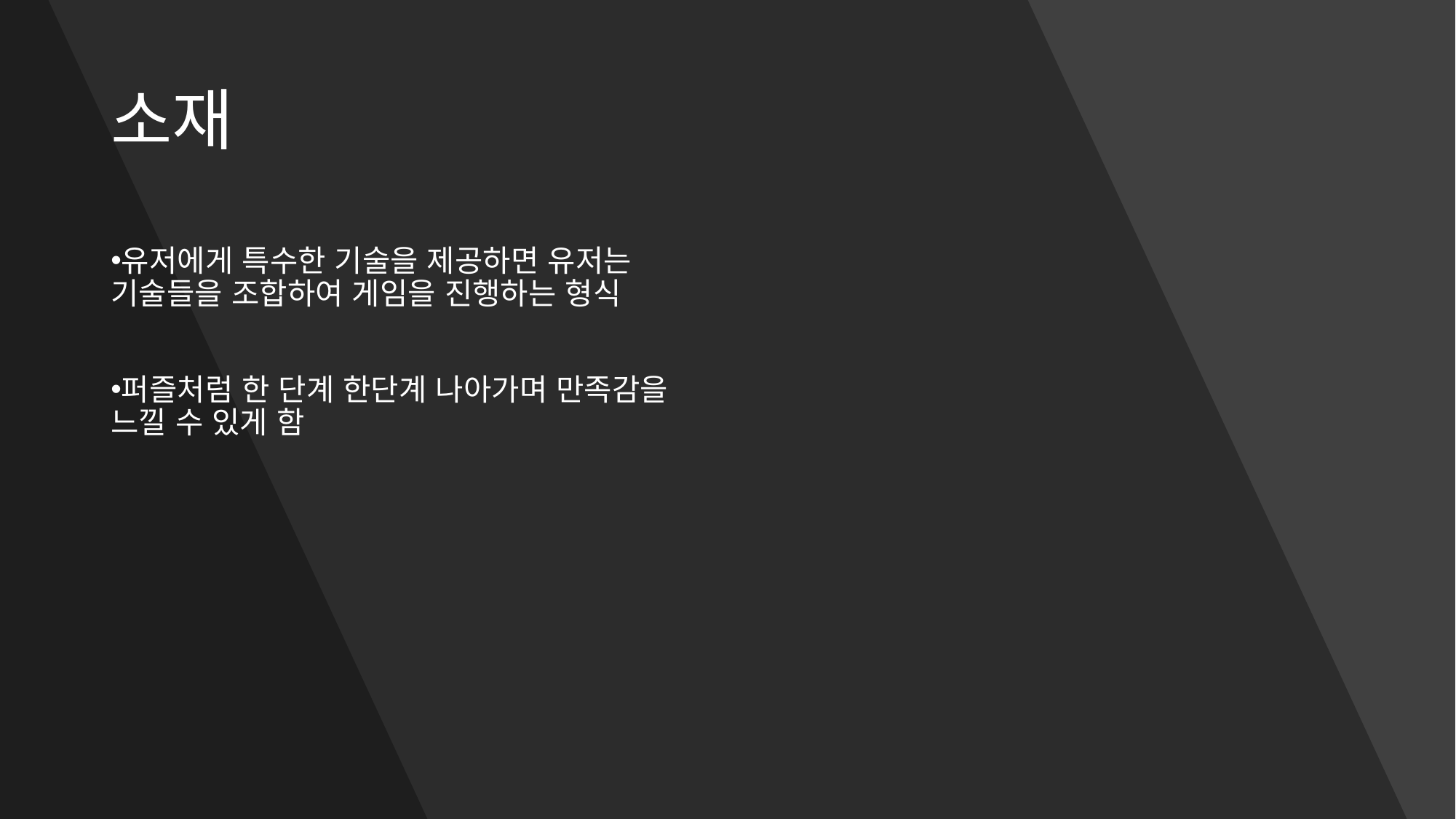

# 소재
유저에게 특수한 기술을 제공하면 유저는 기술들을 조합하여 게임을 진행하는 형식

퍼즐처럼 한 단계 한단계 나아가며 만족감을 느낄 수 있게 함